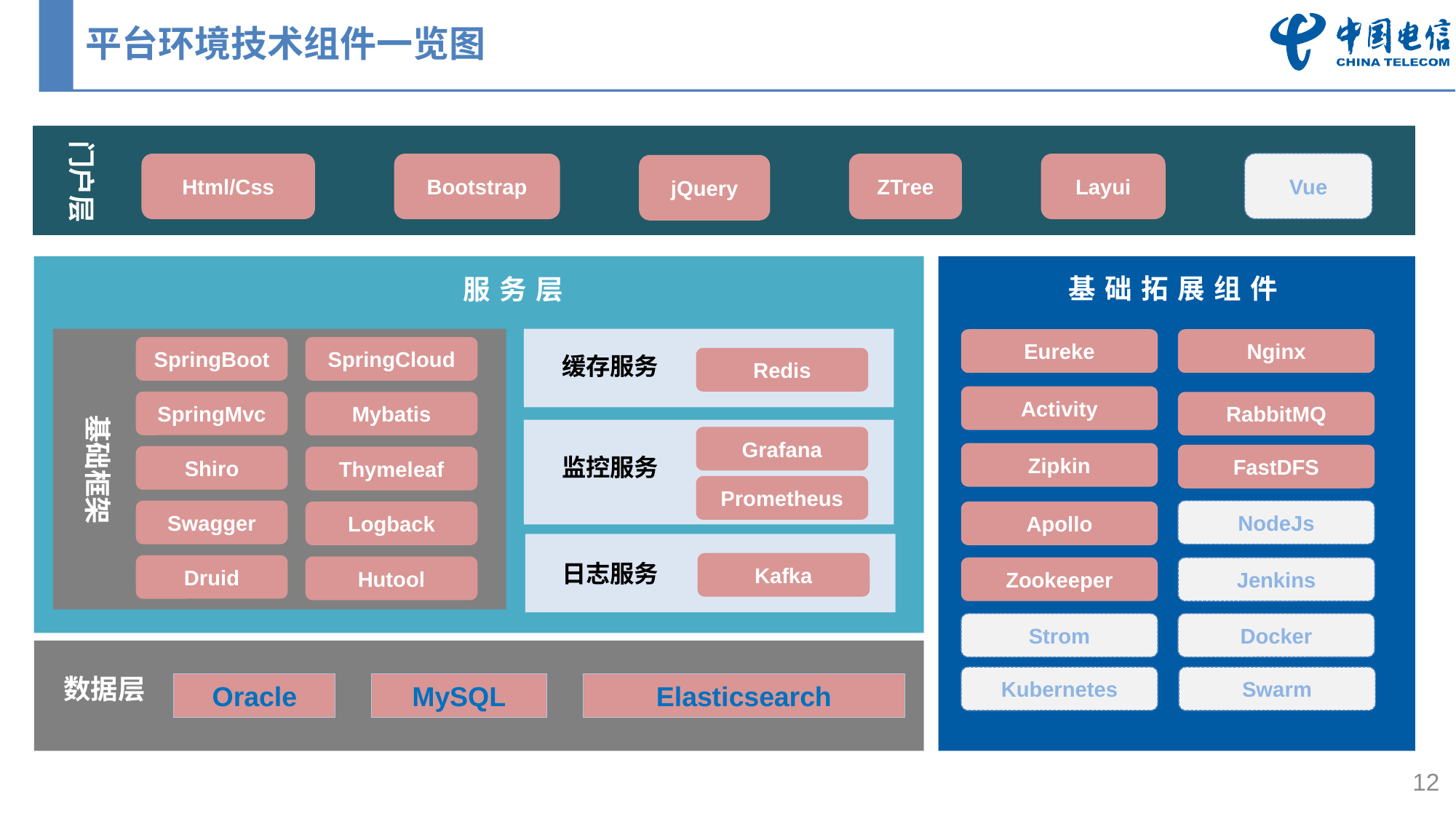

# 平台环境技术组件一览图

门户层
Vue
Html/Css
Bootstrap
ZTree
Layui
jQuery

基础拓展组件
服务层

Eureke
Nginx
SpringCloud
SpringBoot
缓存服务
Redis
基础框架
Activity
SpringMvc
Mybatis
RabbitMQ

Grafana
Zipkin
FastDFS
Shiro
监控服务
Thymeleaf
Prometheus
NodeJs
Swagger
Apollo
Logback

Kafka
日志服务
Druid
Hutool
Zookeeper
Jenkins
Docker
Strom

数据层
Swarm
Kubernetes
Oracle
MySQL
Elasticsearch
12